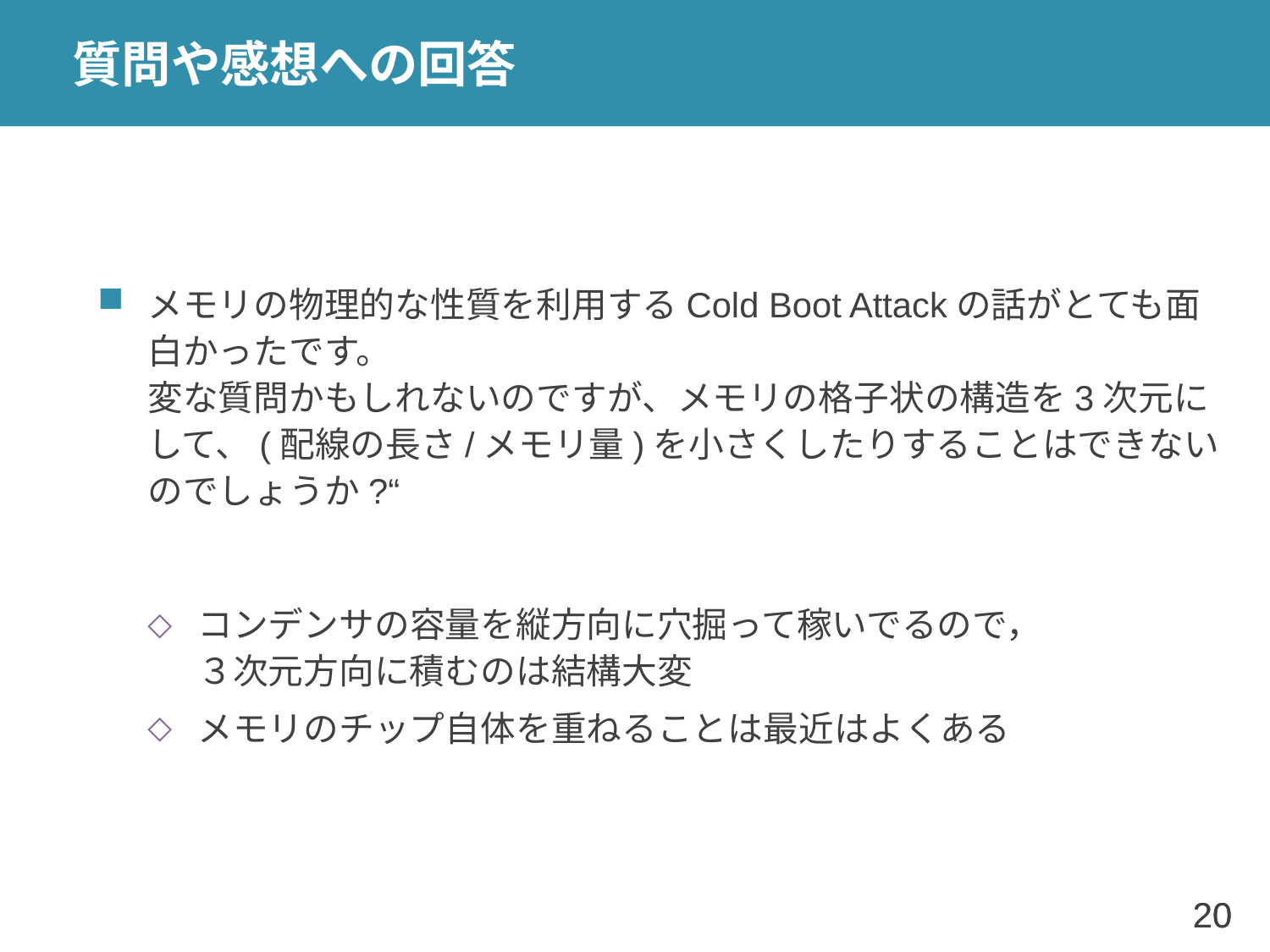

# 質問や感想への回答
メモリの物理的な性質を利用するCold Boot Attackの話がとても面白かったです。
変な質問かもしれないのですが、メモリの格子状の構造を3次元にして、(配線の長さ/メモリ量)を小さくしたりすることはできないのでしょうか?“

コンデンサの容量を縦方向に穴掘って稼いでるので，
３次元方向に積むのは結構大変
メモリのチップ自体を重ねることは最近はよくある